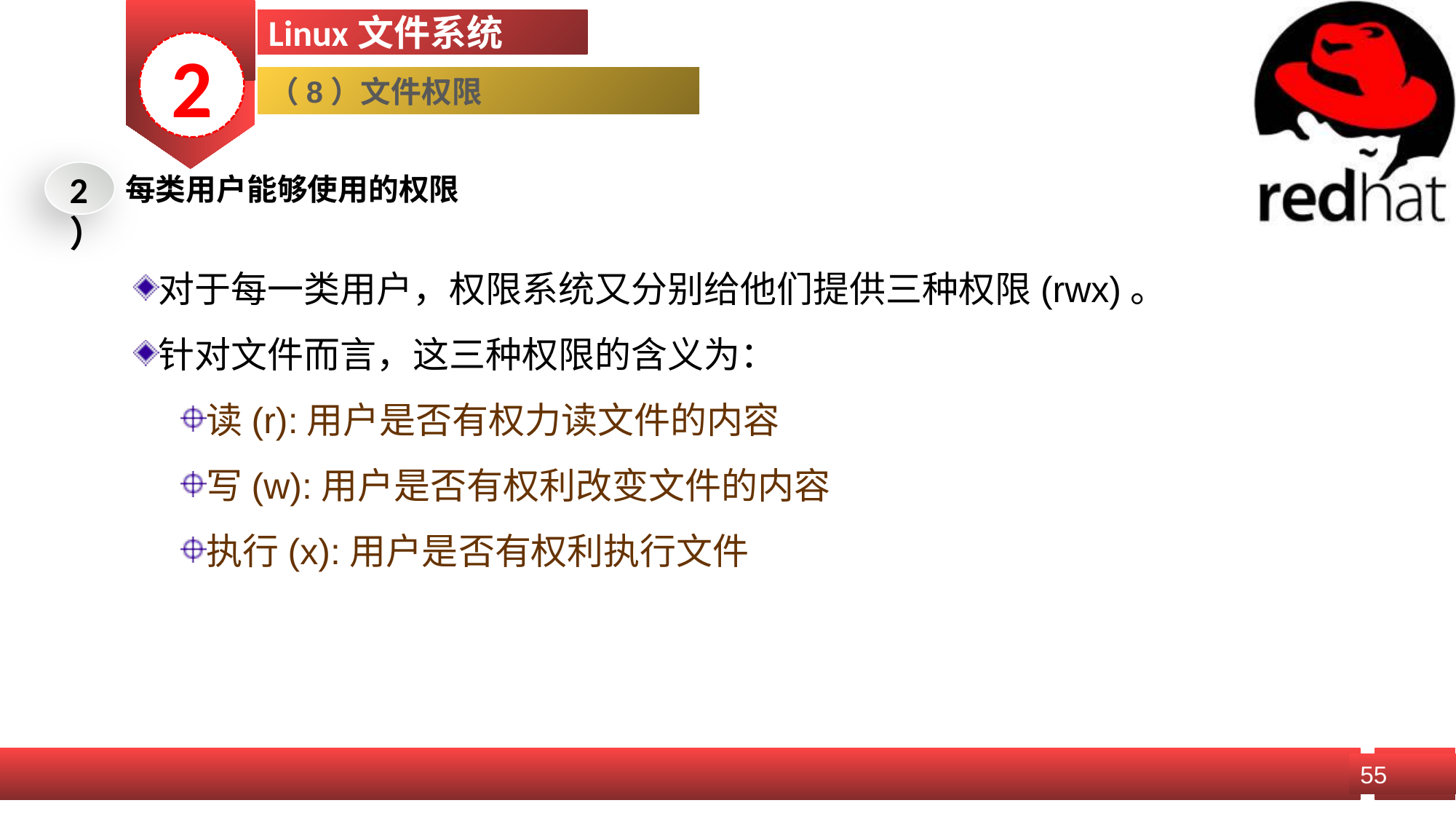

Linux文件系统
2
（8）文件权限
2）

每类用户能够使用的权限
对于每一类用户，权限系统又分别给他们提供三种权限(rwx)。
针对文件而言，这三种权限的含义为：
读(r):用户是否有权力读文件的内容
写(w):用户是否有权利改变文件的内容
执行(x):用户是否有权利执行文件